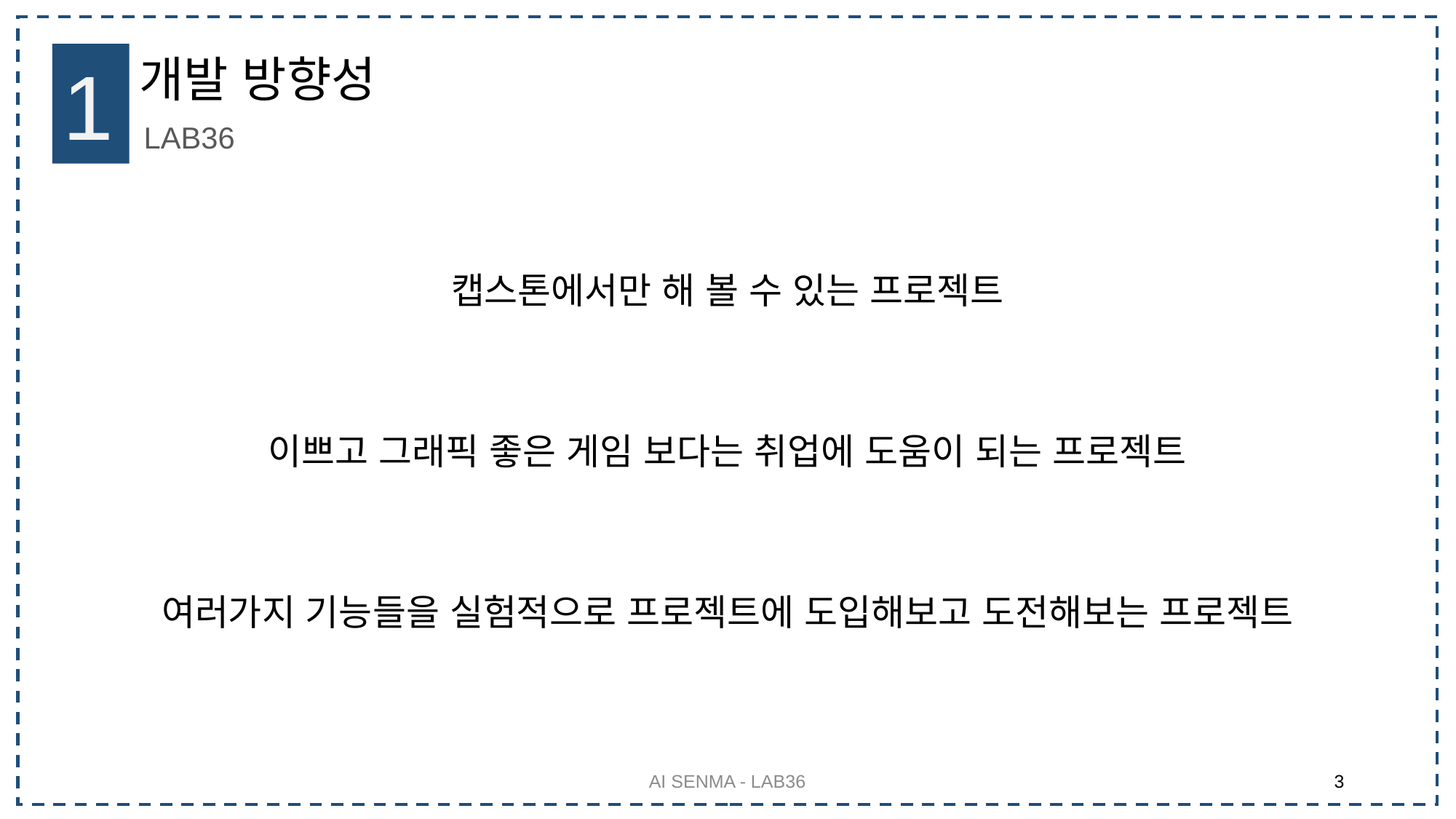

1
개발 방향성
LAB36
캡스톤에서만 해 볼 수 있는 프로젝트
이쁘고 그래픽 좋은 게임 보다는 취업에 도움이 되는 프로젝트
여러가지 기능들을 실험적으로 프로젝트에 도입해보고 도전해보는 프로젝트
AI SENMA - LAB36
3